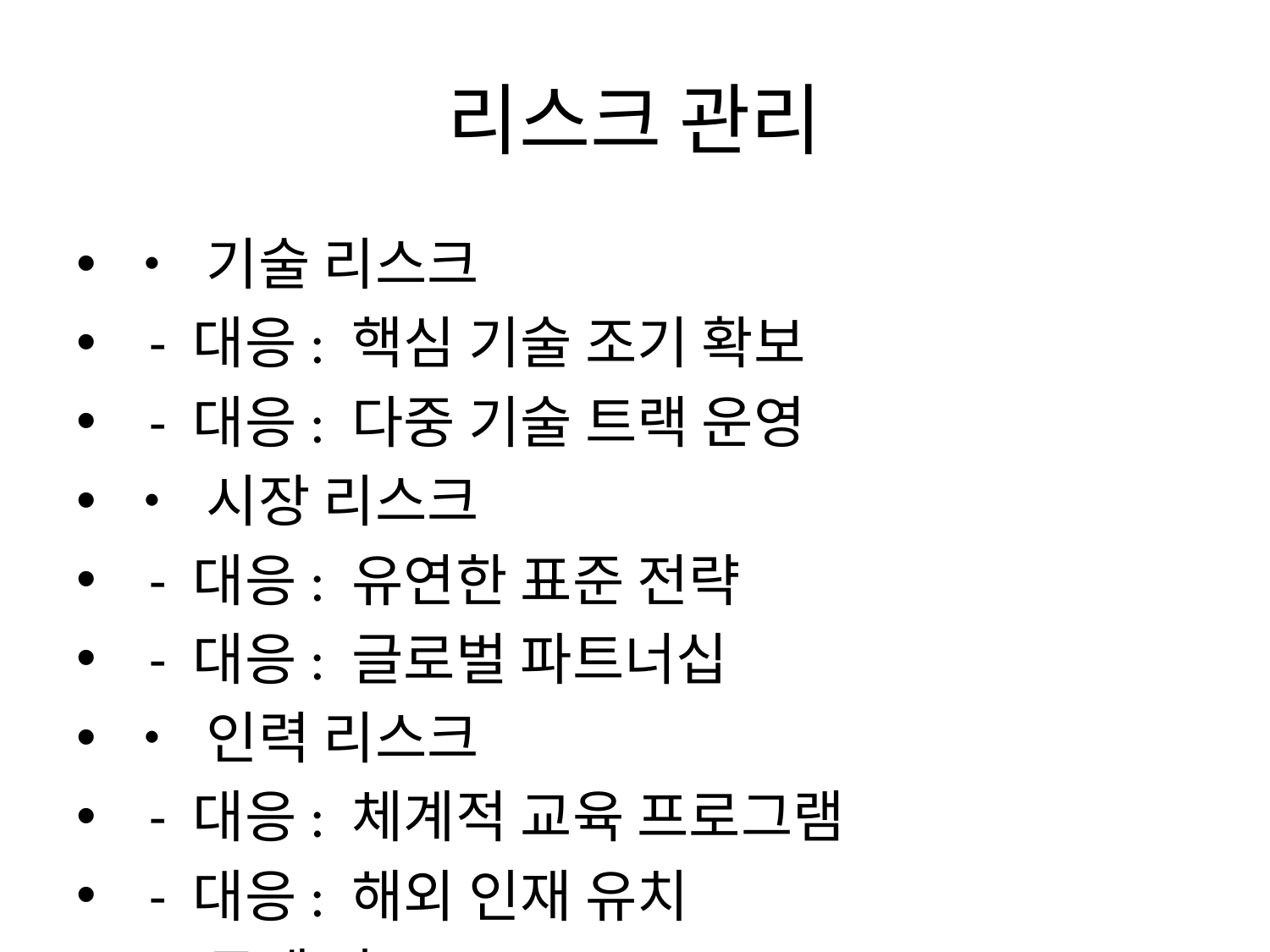

# 리스크 관리
• 기술 리스크
  - 대응: 핵심 기술 조기 확보
  - 대응: 다중 기술 트랙 운영
• 시장 리스크
  - 대응: 유연한 표준 전략
  - 대응: 글로벌 파트너십
• 인력 리스크
  - 대응: 체계적 교육 프로그램
  - 대응: 해외 인재 유치
• 규제 리스크
  - 대응: 정부 협력 강화
  - 대응: 선제적 규제 대응